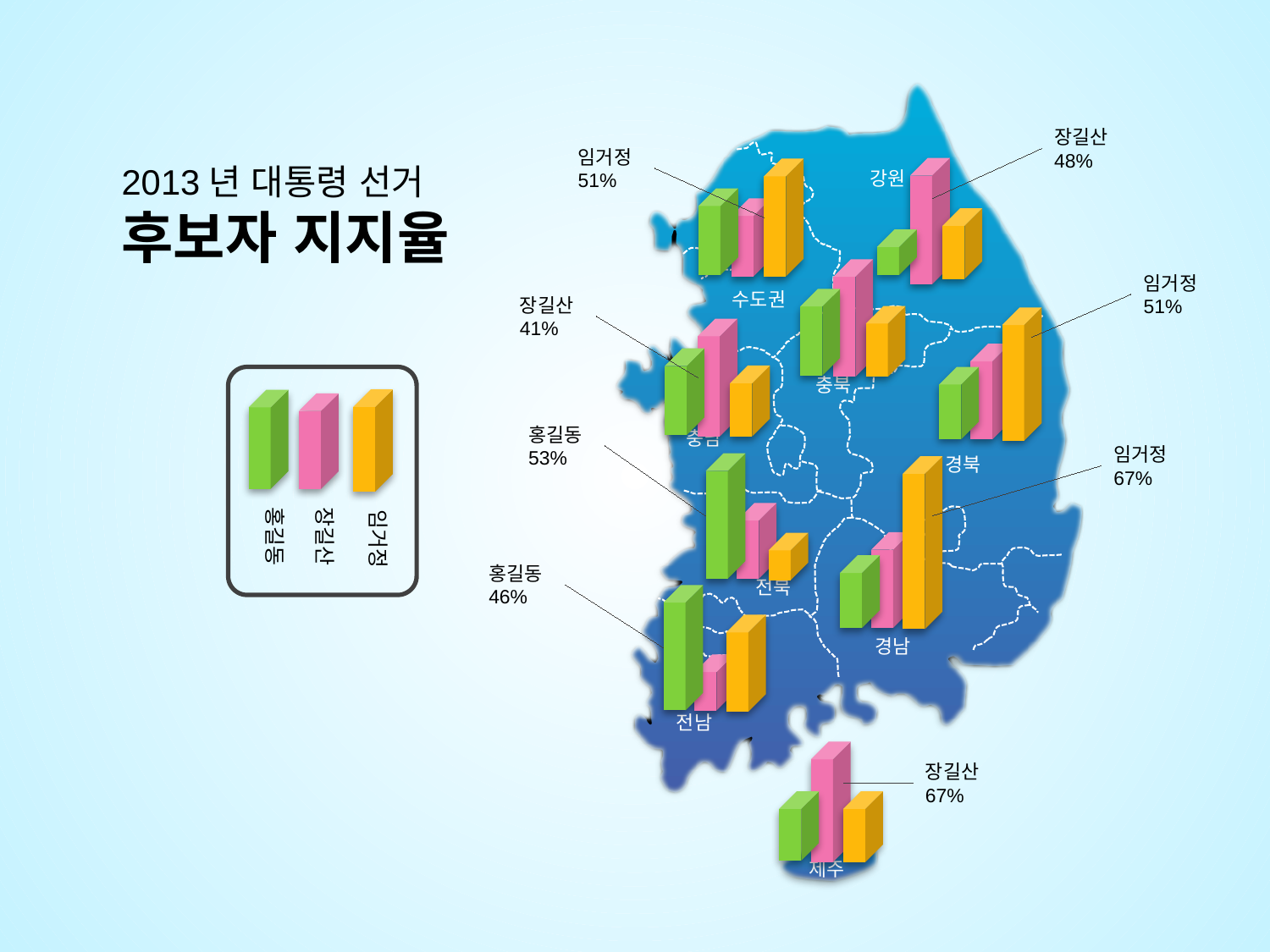

장길산48%
임거정51%

2013년 대통령 선거
후보자 지지율

강원

임거정51%
수도권
장길산41%

홍길동
장길산
임거정
충북

홍길동53%
충남
임거정67%
경북

홍길동46%

전북

경남

전남

장길산67%

제주